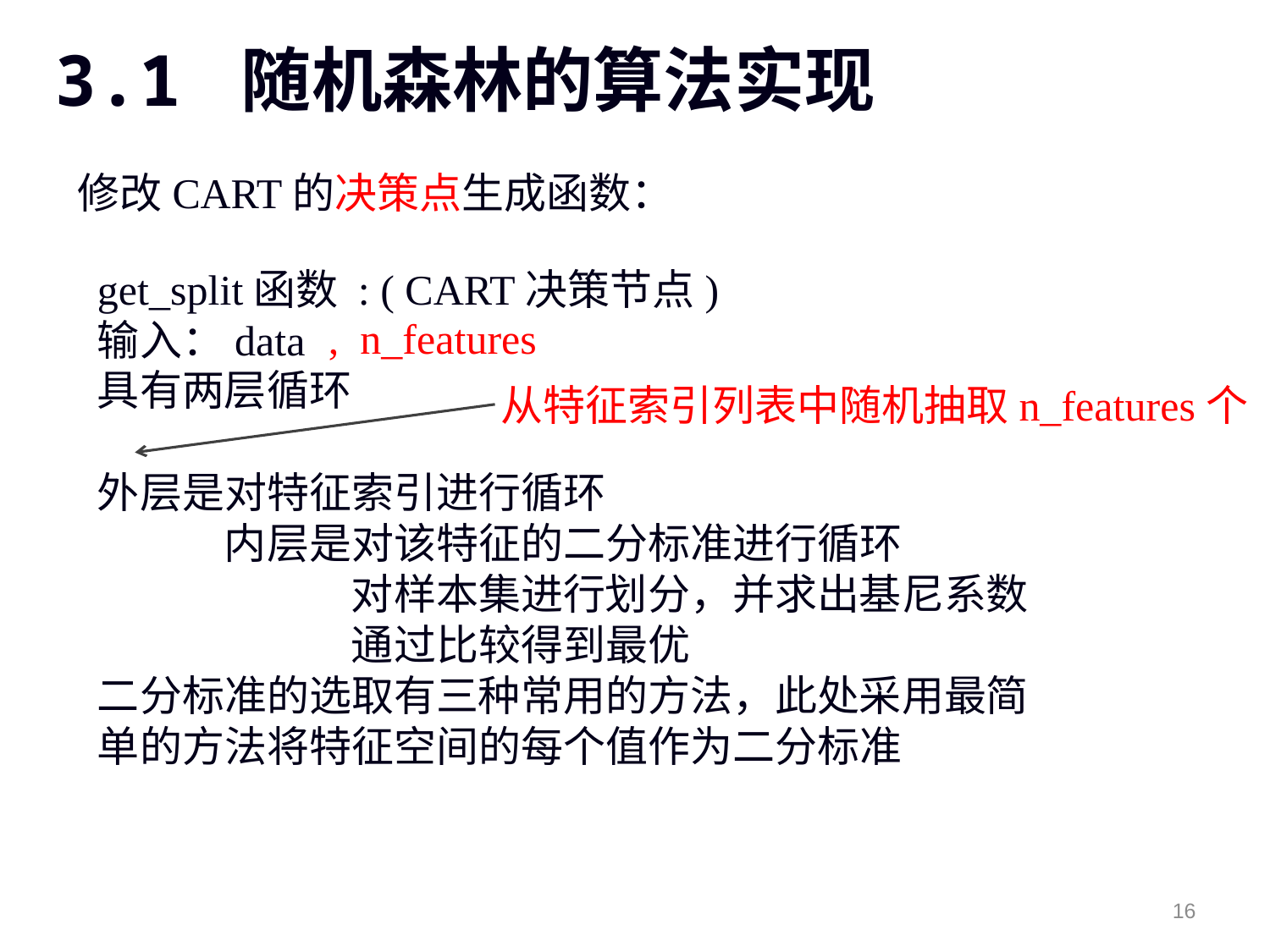

# 3.1 随机森林的算法实现
修改CART的决策点生成函数：

get_split函数 : ( CART决策节点)
输入：data
具有两层循环

外层是对特征索引进行循环
	内层是对该特征的二分标准进行循环
		对样本集进行划分，并求出基尼系数
		通过比较得到最优
二分标准的选取有三种常用的方法，此处采用最简单的方法将特征空间的每个值作为二分标准
,  n_features
从特征索引列表中随机抽取n_features个